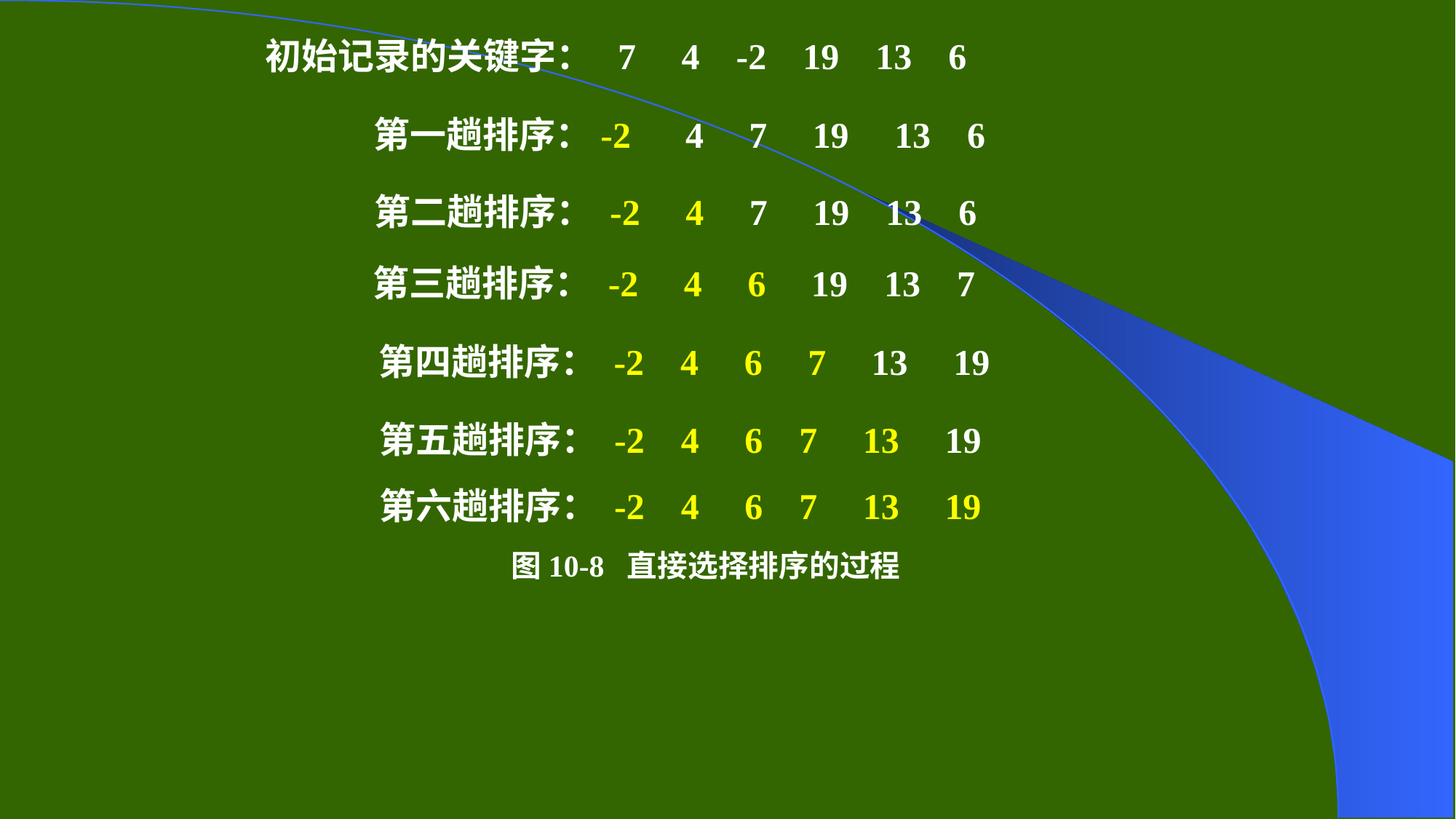

初始记录的关键字：  7     4    -2    19    13    6
第一趟排序：-2      4     7     19     13    6
第二趟排序： -2     4     7     19    13    6
第三趟排序： -2     4     6     19    13    7
第四趟排序： -2    4     6     7     13     19
第五趟排序： -2    4     6    7     13     19
第六趟排序： -2    4     6    7     13     19
图10-8  直接选择排序的过程